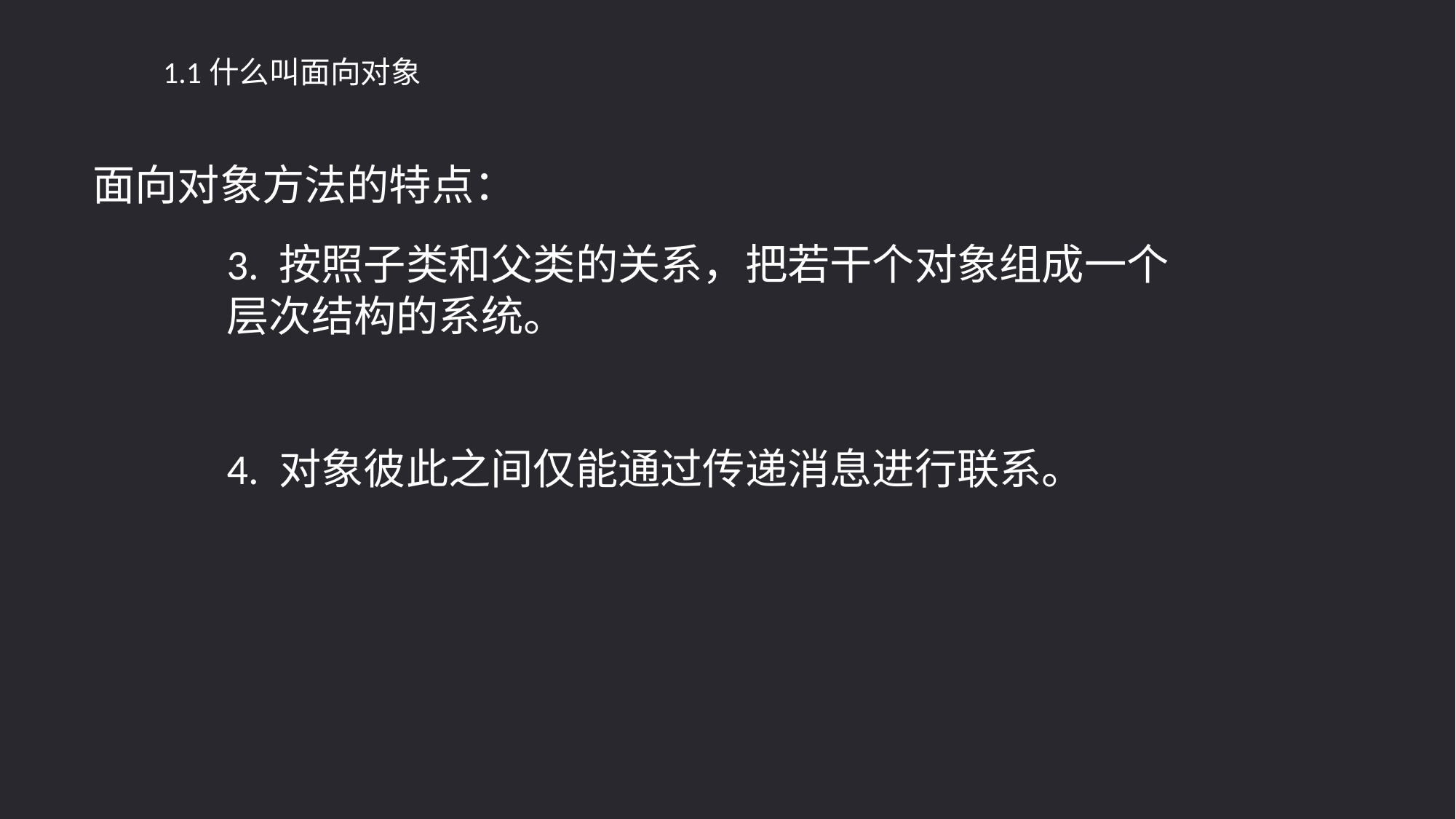

1.1什么叫面向对象
面向对象方法的特点：
3. 按照子类和父类的关系，把若干个对象组成一个层次结构的系统。

4. 对象彼此之间仅能通过传递消息进行联系。